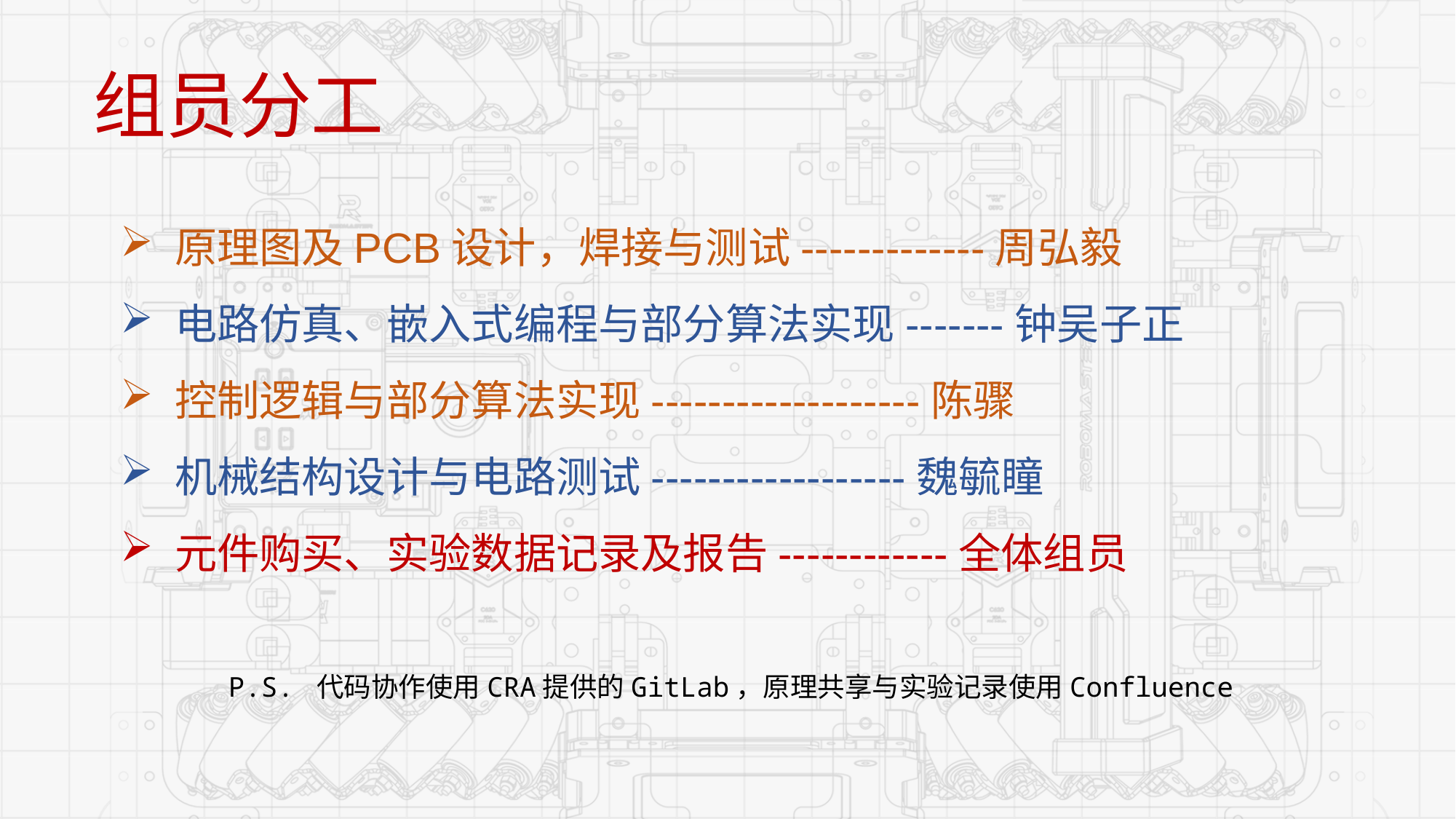

组员分工
原理图及PCB设计，焊接与测试-------------周弘毅
电路仿真、嵌入式编程与部分算法实现-------钟吴子正
控制逻辑与部分算法实现-------------------陈骤
机械结构设计与电路测试------------------魏毓瞳
元件购买、实验数据记录及报告------------全体组员

P.S. 代码协作使用CRA提供的GitLab，原理共享与实验记录使用Confluence